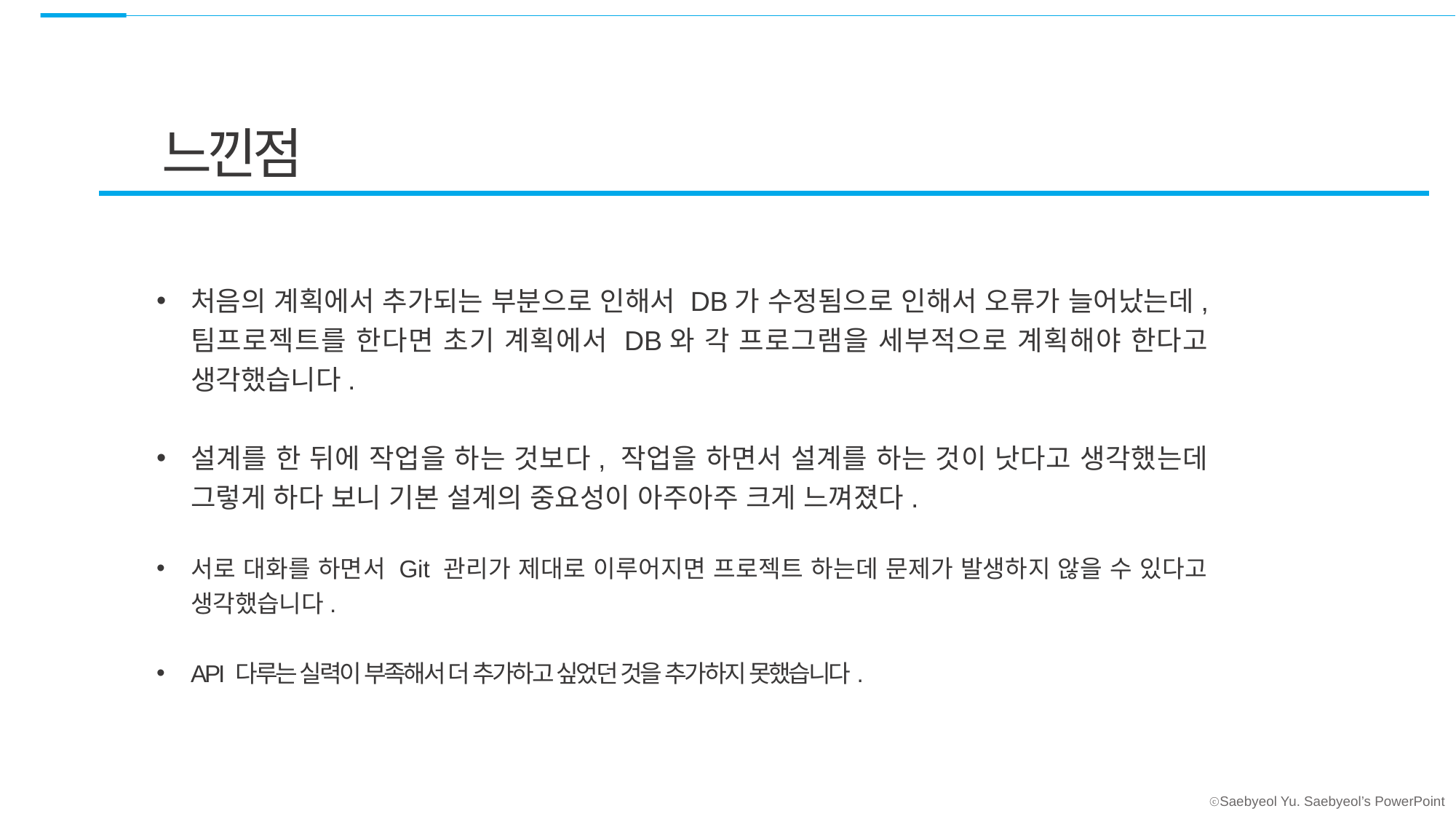

느낀점
처음의 계획에서 추가되는 부분으로 인해서 DB가 수정됨으로 인해서 오류가 늘어났는데, 팀프로젝트를 한다면 초기 계획에서 DB와 각 프로그램을 세부적으로 계획해야 한다고 생각했습니다.

설계를 한 뒤에 작업을 하는 것보다, 작업을 하면서 설계를 하는 것이 낫다고 생각했는데 그렇게 하다 보니 기본 설계의 중요성이 아주아주 크게 느껴졌다.

서로 대화를 하면서 Git 관리가 제대로 이루어지면 프로젝트 하는데 문제가 발생하지 않을 수 있다고 생각했습니다.

API 다루는 실력이 부족해서 더 추가하고 싶었던 것을 추가하지 못했습니다.